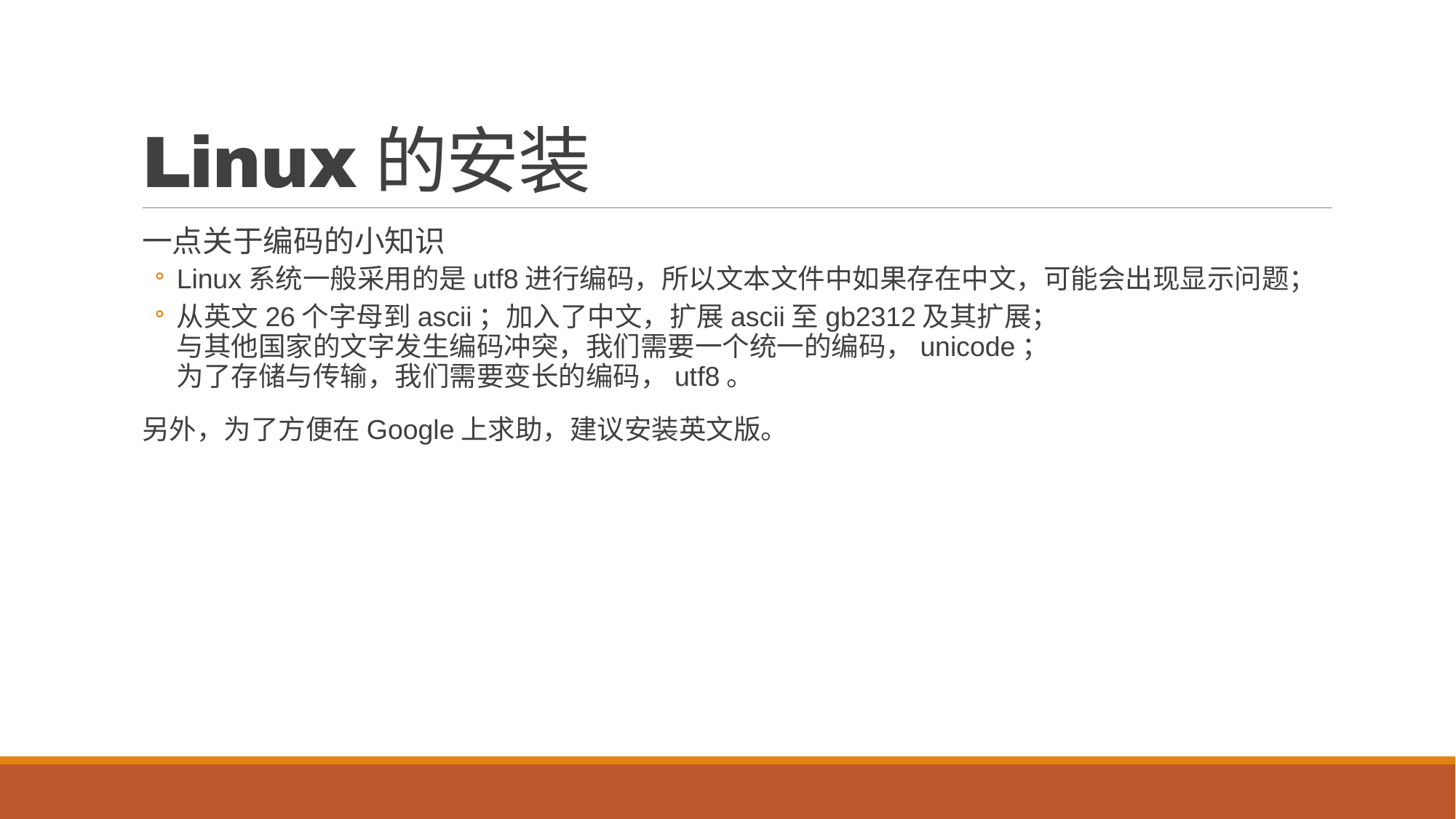

# Linux的安装
一点关于编码的小知识
Linux系统一般采用的是utf8进行编码，所以文本文件中如果存在中文，可能会出现显示问题；
从英文26个字母到ascii；加入了中文，扩展ascii至gb2312及其扩展；
与其他国家的文字发生编码冲突，我们需要一个统一的编码，unicode；
为了存储与传输，我们需要变长的编码，utf8。
另外，为了方便在Google上求助，建议安装英文版。